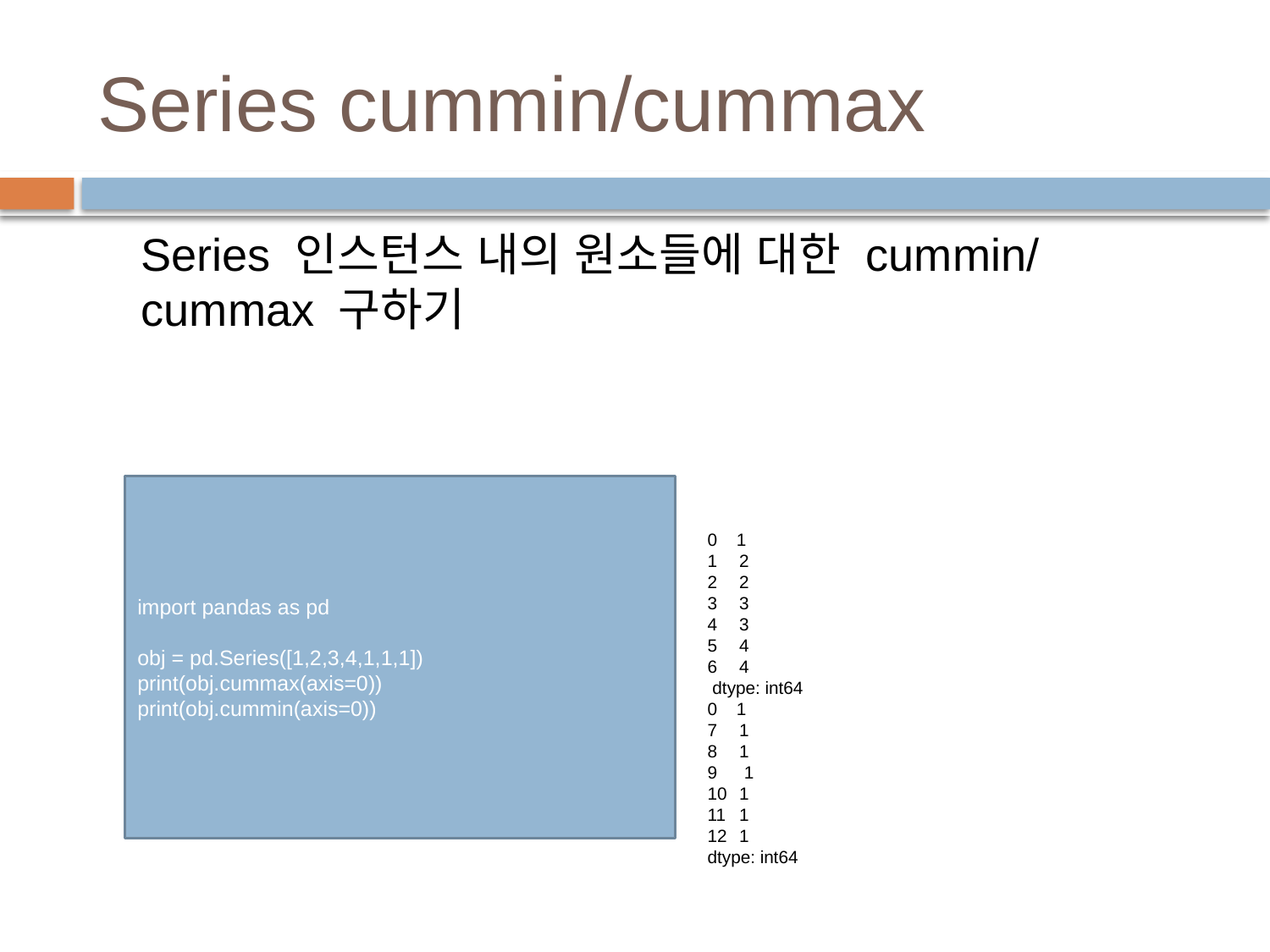

# Series cummin/cummax
Series 인스턴스 내의 원소들에 대한 cummin/cummax 구하기
import pandas as pd

obj = pd.Series([1,2,3,4,1,1,1])
print(obj.cummax(axis=0))
print(obj.cummin(axis=0))
0    1
2
2
3
3
4
4
 dtype: int64
0    1
1
1
 1
1
1
1
dtype: int64